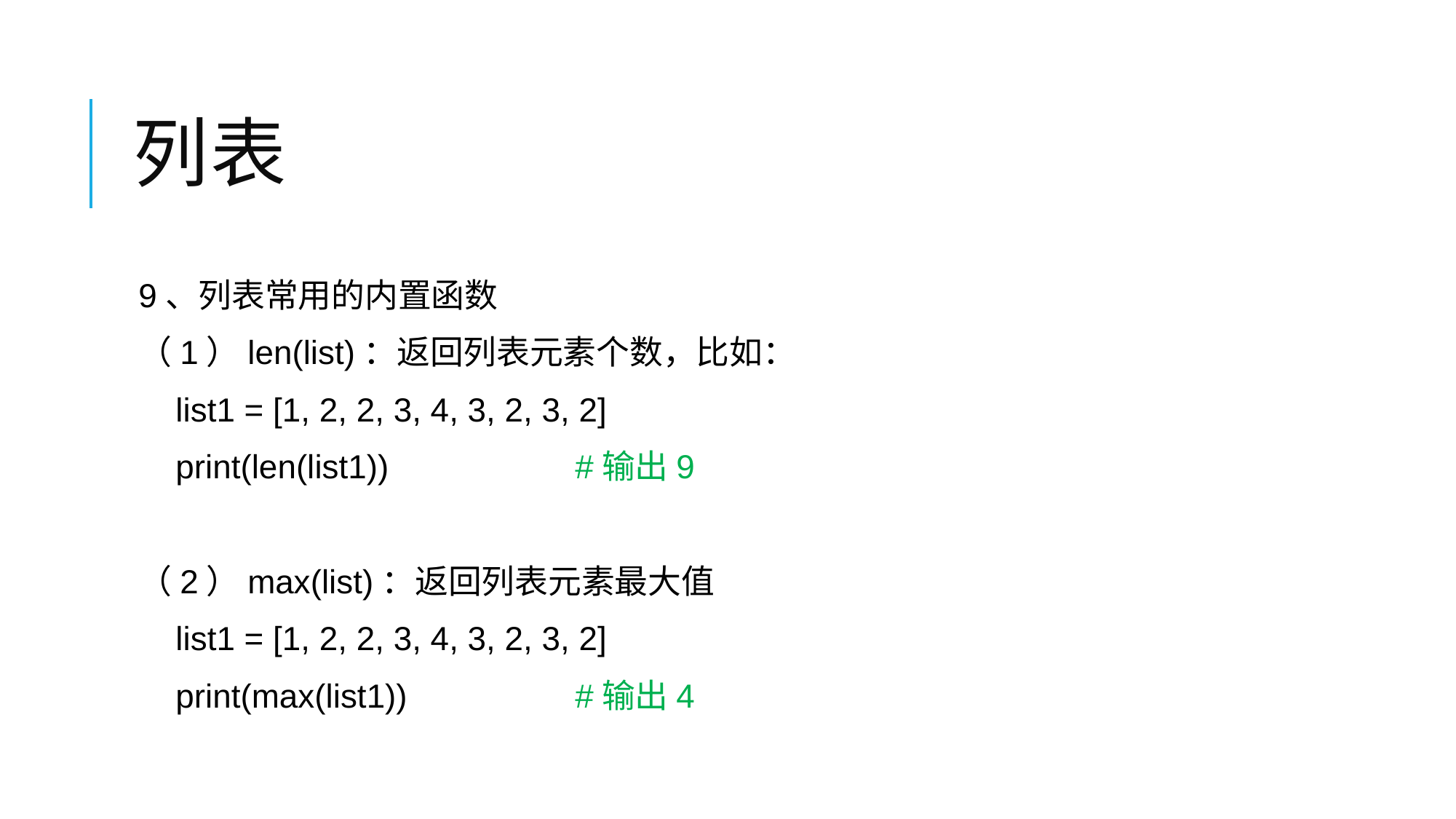

# 列表
9、列表常用的内置函数
（1）len(list)：返回列表元素个数，比如：
    list1 = [1, 2, 2, 3, 4, 3, 2, 3, 2]
    print(len(list1))		#输出9

（2）max(list)：返回列表元素最大值
    list1 = [1, 2, 2, 3, 4, 3, 2, 3, 2]
    print(max(list1))		#输出4